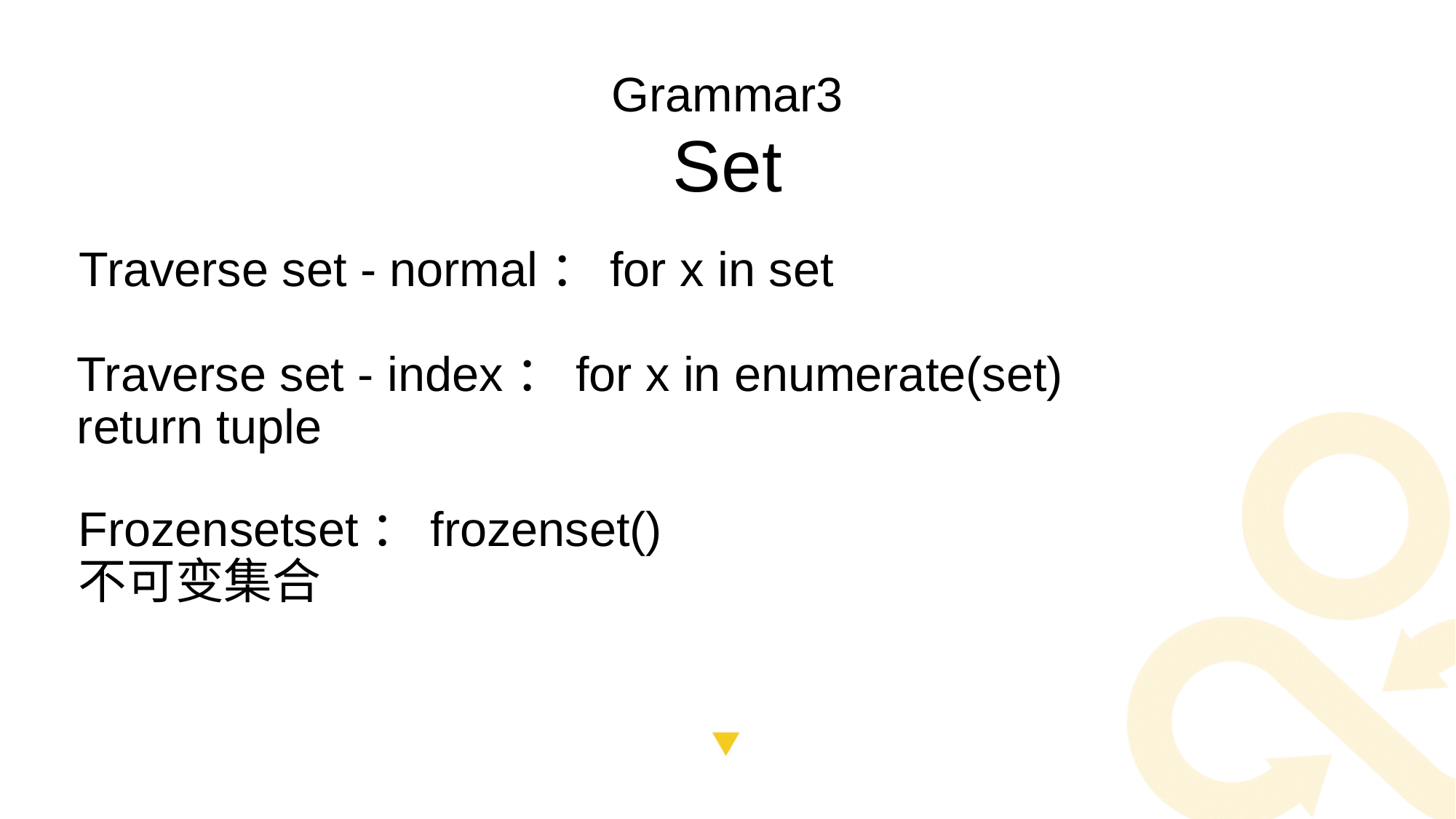

Grammar3
Set
Traverse set - normal：for x in set
Traverse set - index：for x in enumerate(set)
return tuple
Frozensetset：frozenset()
不可变集合